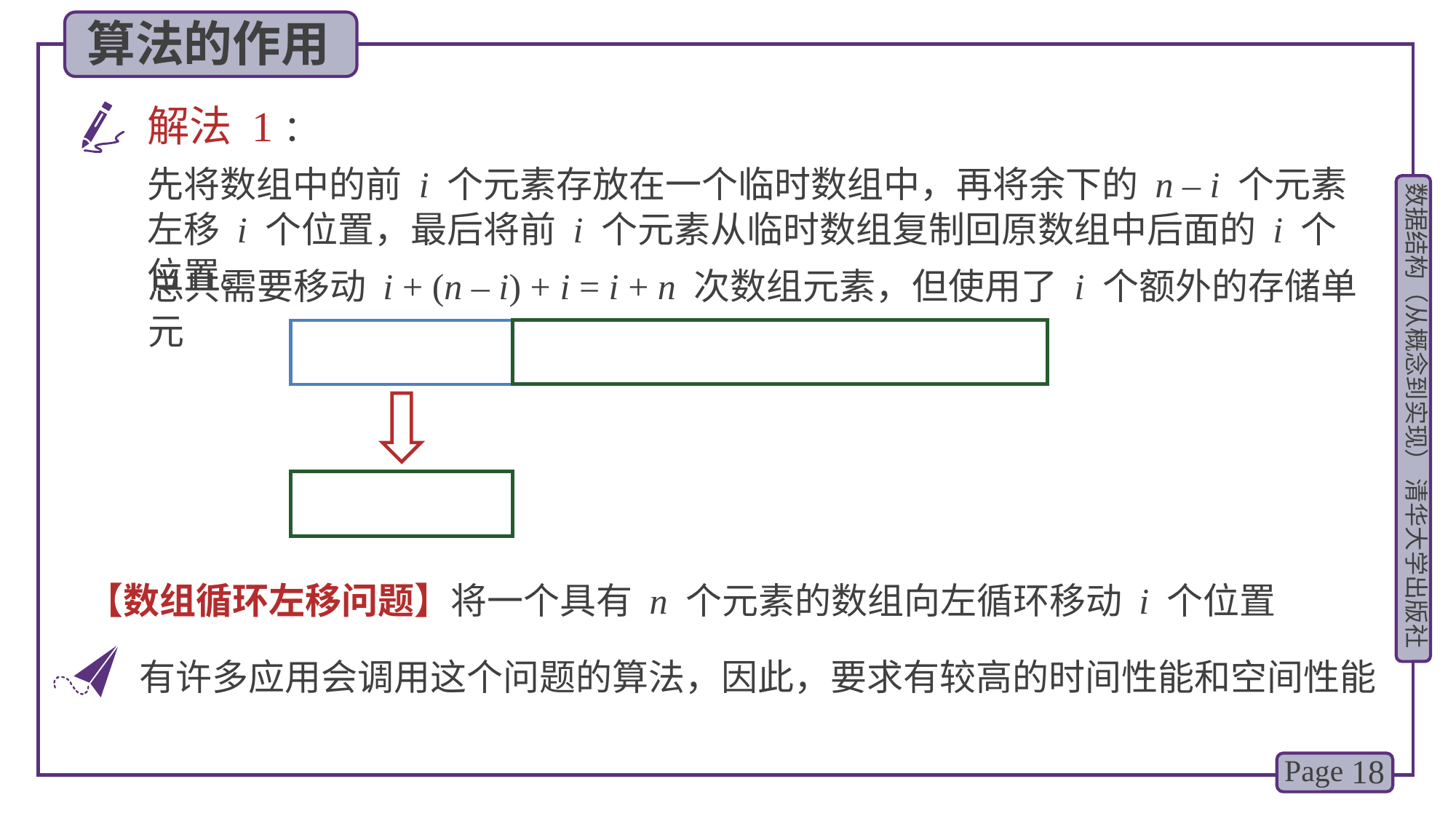

算法的作用

解法 1：
先将数组中的前 i 个元素存放在一个临时数组中，再将余下的 n – i 个元素左移 i 个位置，最后将前 i 个元素从临时数组复制回原数组中后面的 i 个位置。

总共需要移动 i + (n – i) + i = i + n 次数组元素，但使用了 i 个额外的存储单元

【数组循环左移问题】将一个具有 n 个元素的数组向左循环移动 i 个位置
有许多应用会调用这个问题的算法，因此，要求有较高的时间性能和空间性能